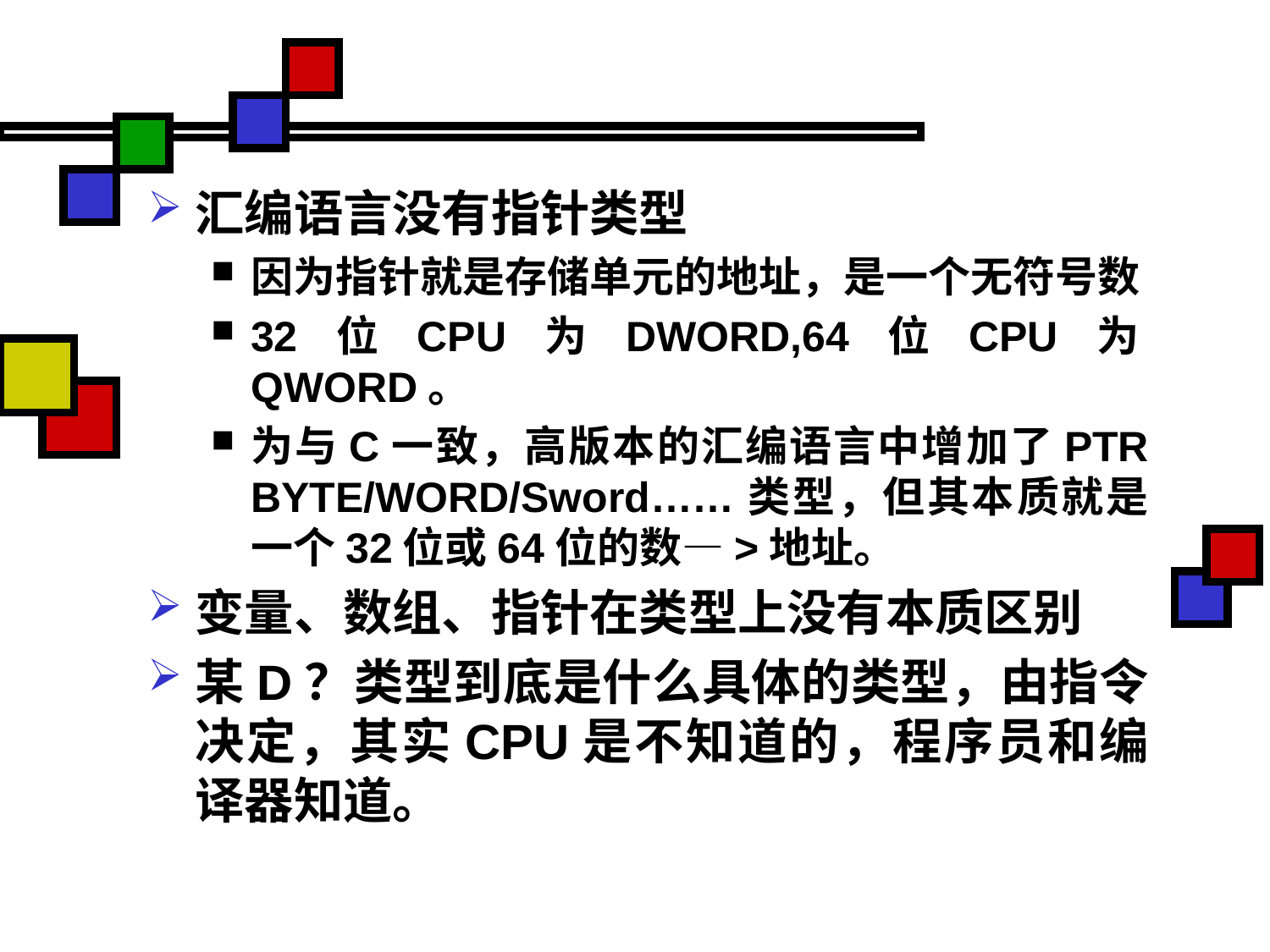

#
汇编语言没有指针类型
因为指针就是存储单元的地址，是一个无符号数
32位CPU为DWORD,64位CPU为QWORD。
为与C一致，高版本的汇编语言中增加了PTR BYTE/WORD/Sword……类型，但其本质就是一个32位或64位的数—>地址。
变量、数组、指针在类型上没有本质区别
某D？类型到底是什么具体的类型，由指令决定，其实CPU是不知道的，程序员和编译器知道。